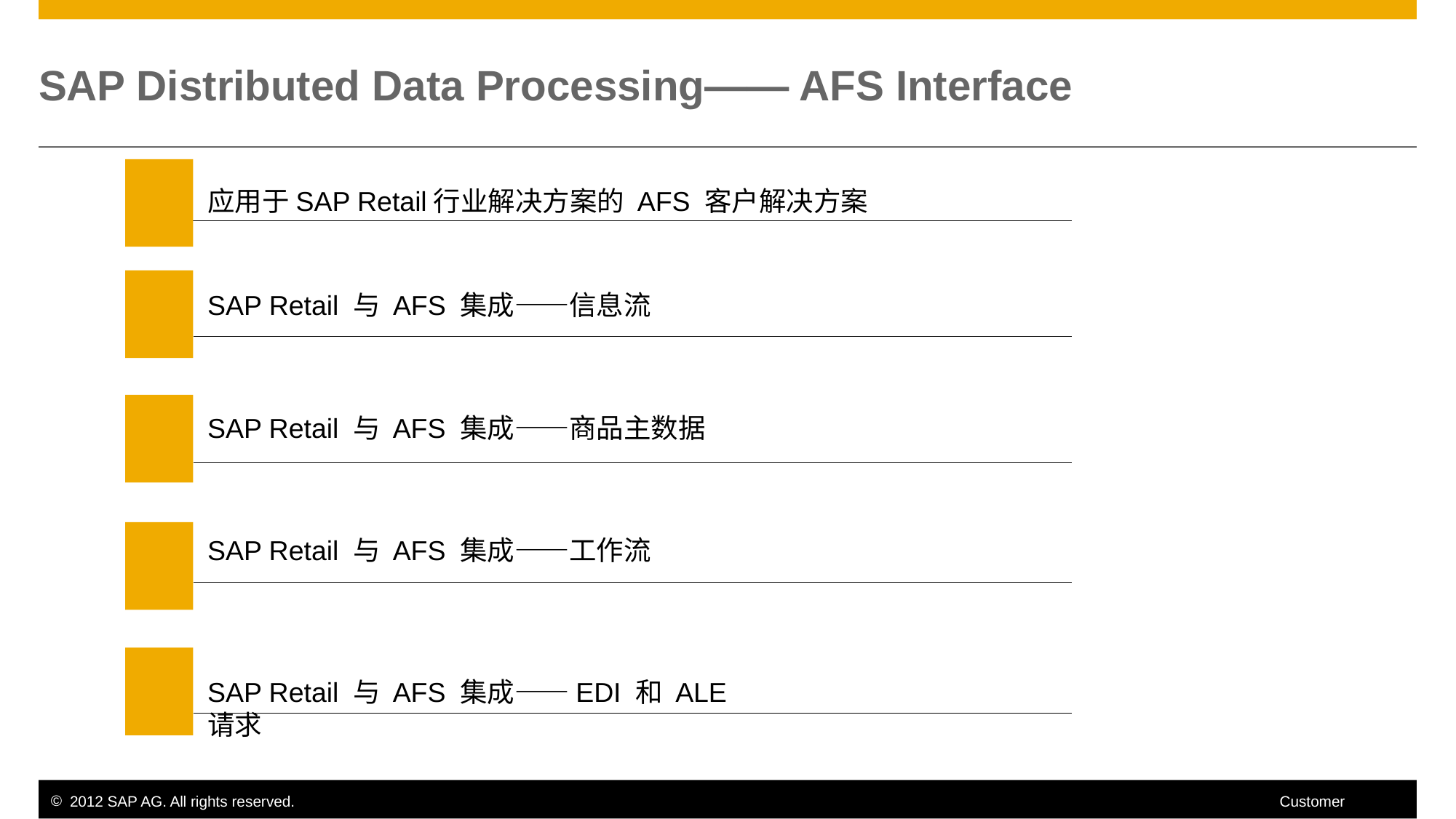

# SAP Distributed Data Processing—— AFS Interface

应用于SAP Retail行业解决方案的 AFS 客户解决方案

SAP Retail 与 AFS 集成——信息流

SAP Retail 与 AFS 集成——商品主数据

SAP Retail 与 AFS 集成——工作流

SAP Retail 与 AFS 集成——EDI 和 ALE 请求